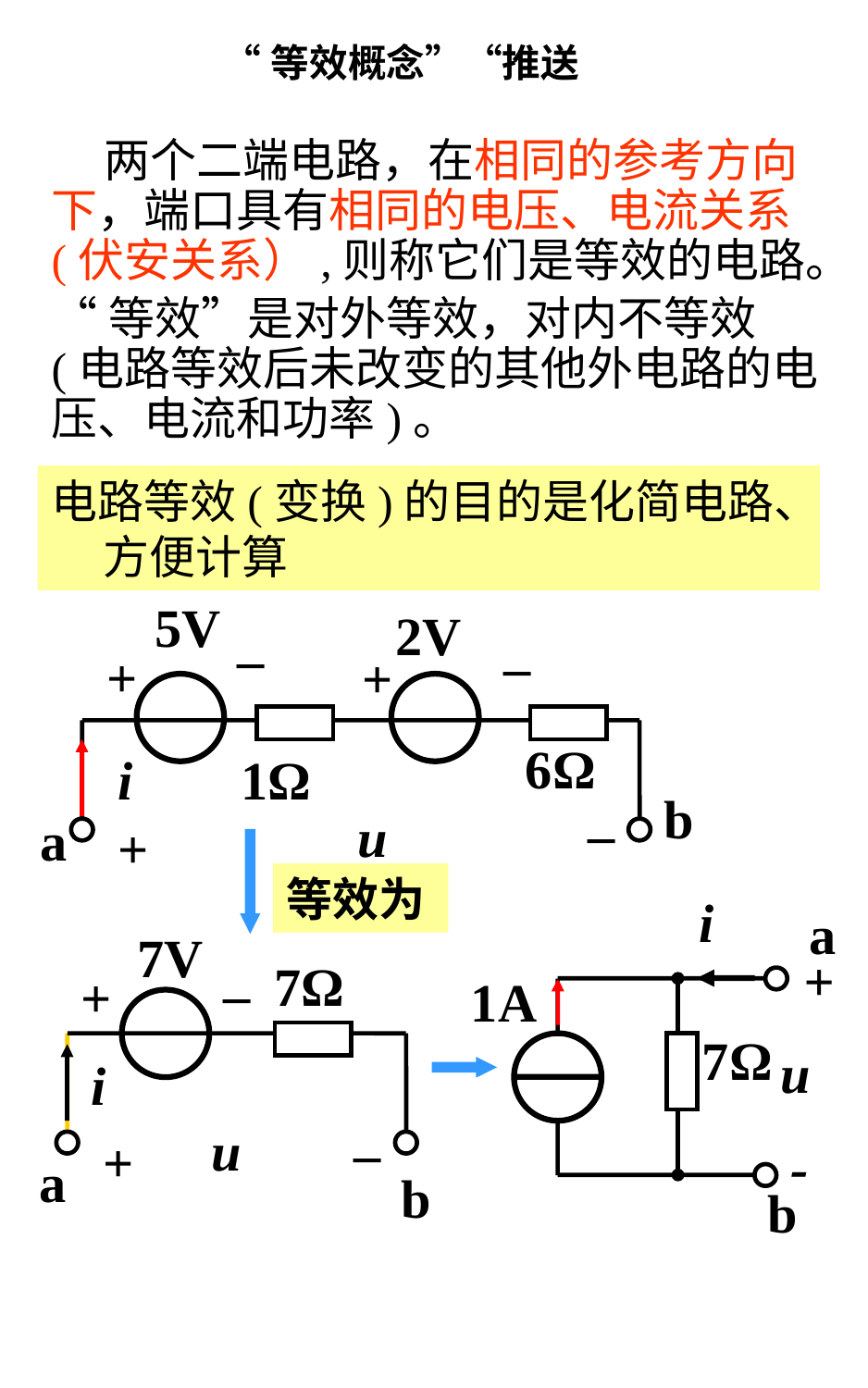

# “等效概念”“推送
    两个二端电路，在相同的参考方向下，端口具有相同的电压、电流关系(伏安关系）,则称它们是等效的电路。
“等效”是对外等效，对内不等效(电路等效后未改变的其他外电路的电压、电流和功率)。

电路等效(变换)的目的是化简电路、方便计算
5V
2V
_
_
+
+

6Ω

i
1Ω
_
b
u
a
+

a
a
b
b
等效为

i
+

u
-
7V
_
7Ω
+

i
_
u
+

1A

7Ω